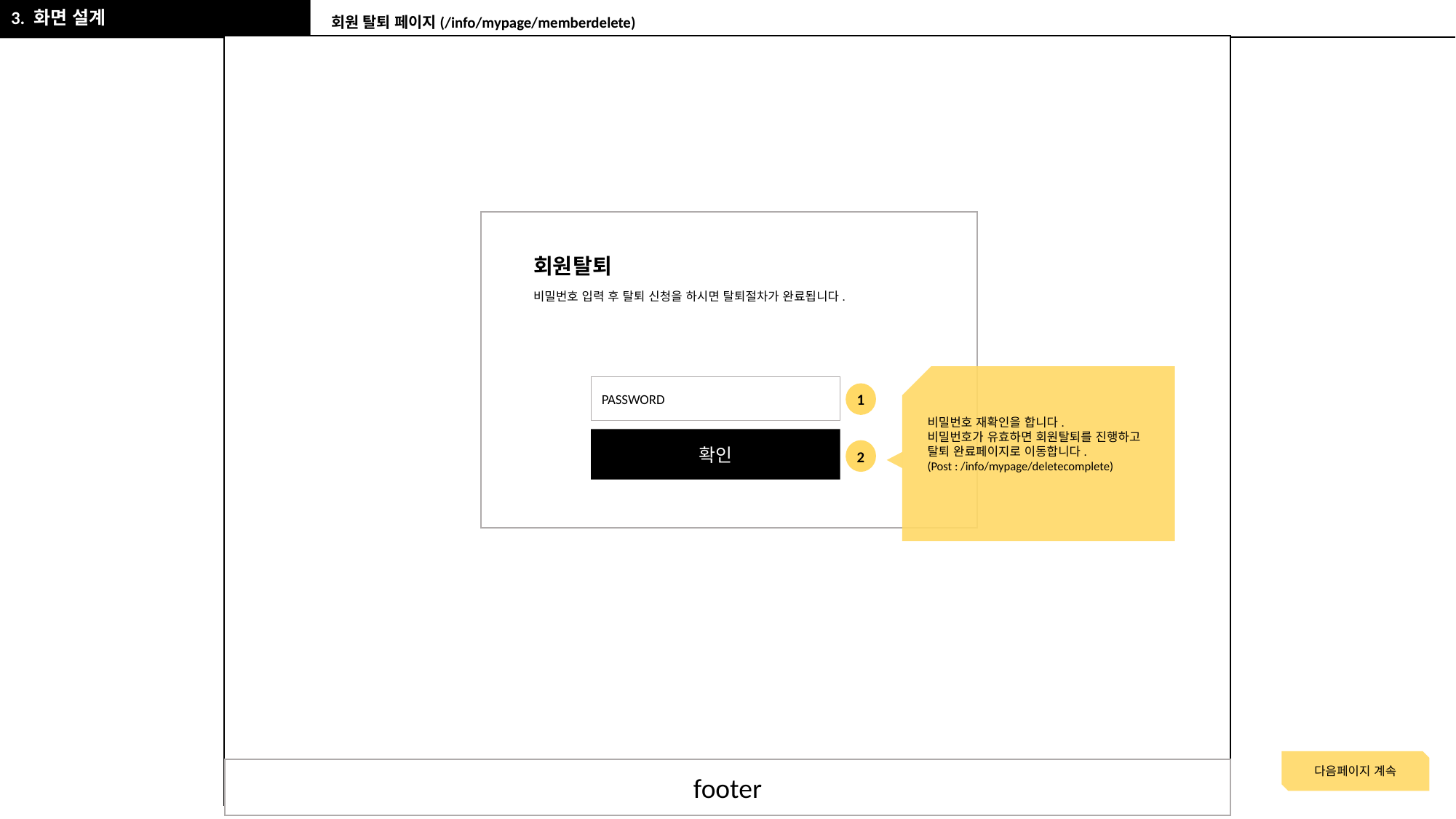

3. 화면 설계
회원 탈퇴 페이지(/info/mypage/memberdelete)

회원탈퇴
비밀번호 입력 후 탈퇴 신청을 하시면 탈퇴절차가 완료됩니다.

비밀번호 재확인을 합니다.
비밀번호가 유효하면 회원탈퇴를 진행하고 탈퇴 완료페이지로 이동합니다.
(Post : /info/mypage/deletecomplete)

PASSWORD

1
확인

2
다음페이지 계속
footer